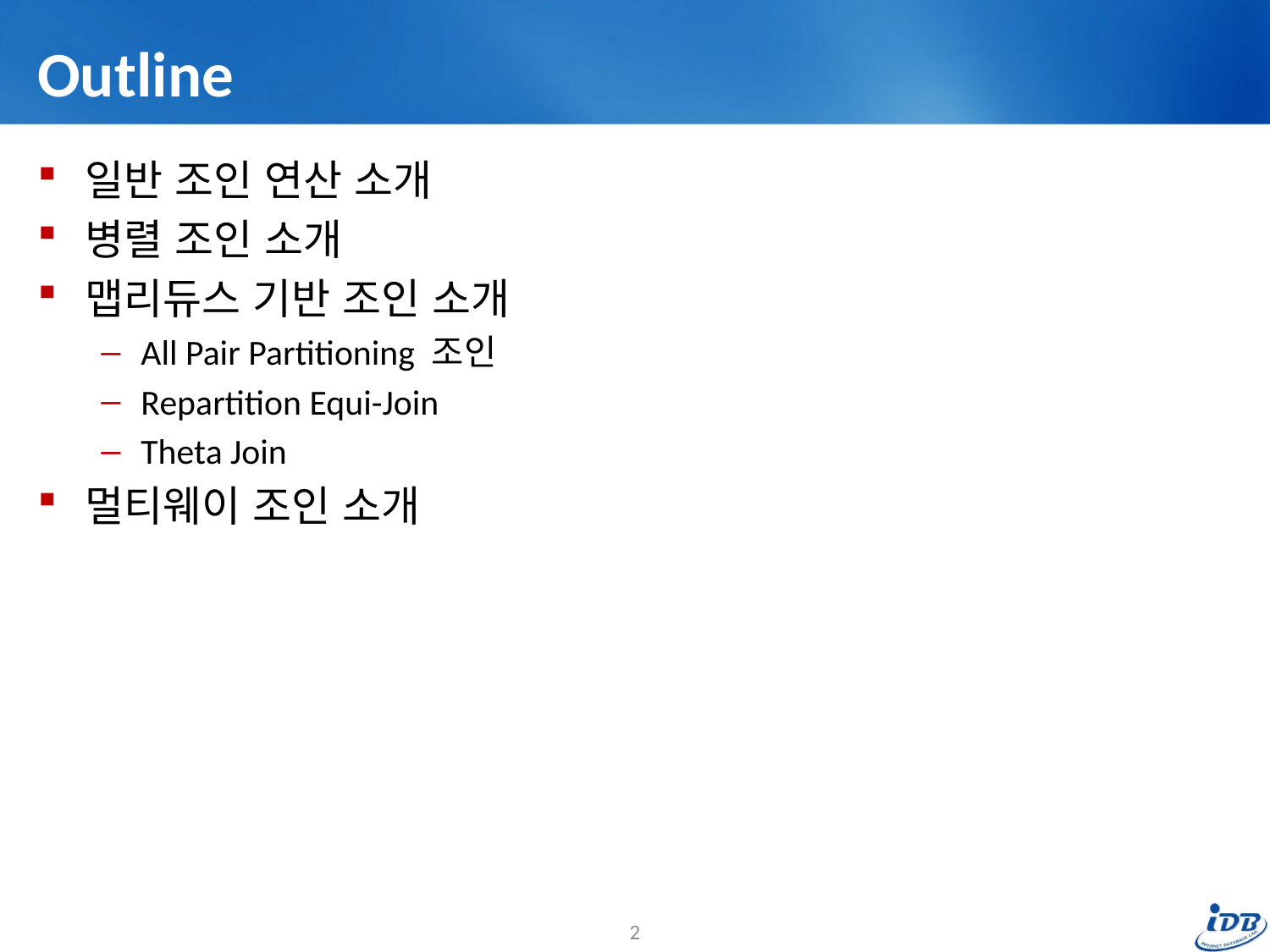

# Outline
일반 조인 연산 소개
병렬 조인 소개
맵리듀스 기반 조인 소개
All Pair Partitioning 조인
Repartition Equi-Join
Theta Join
멀티웨이 조인 소개
2